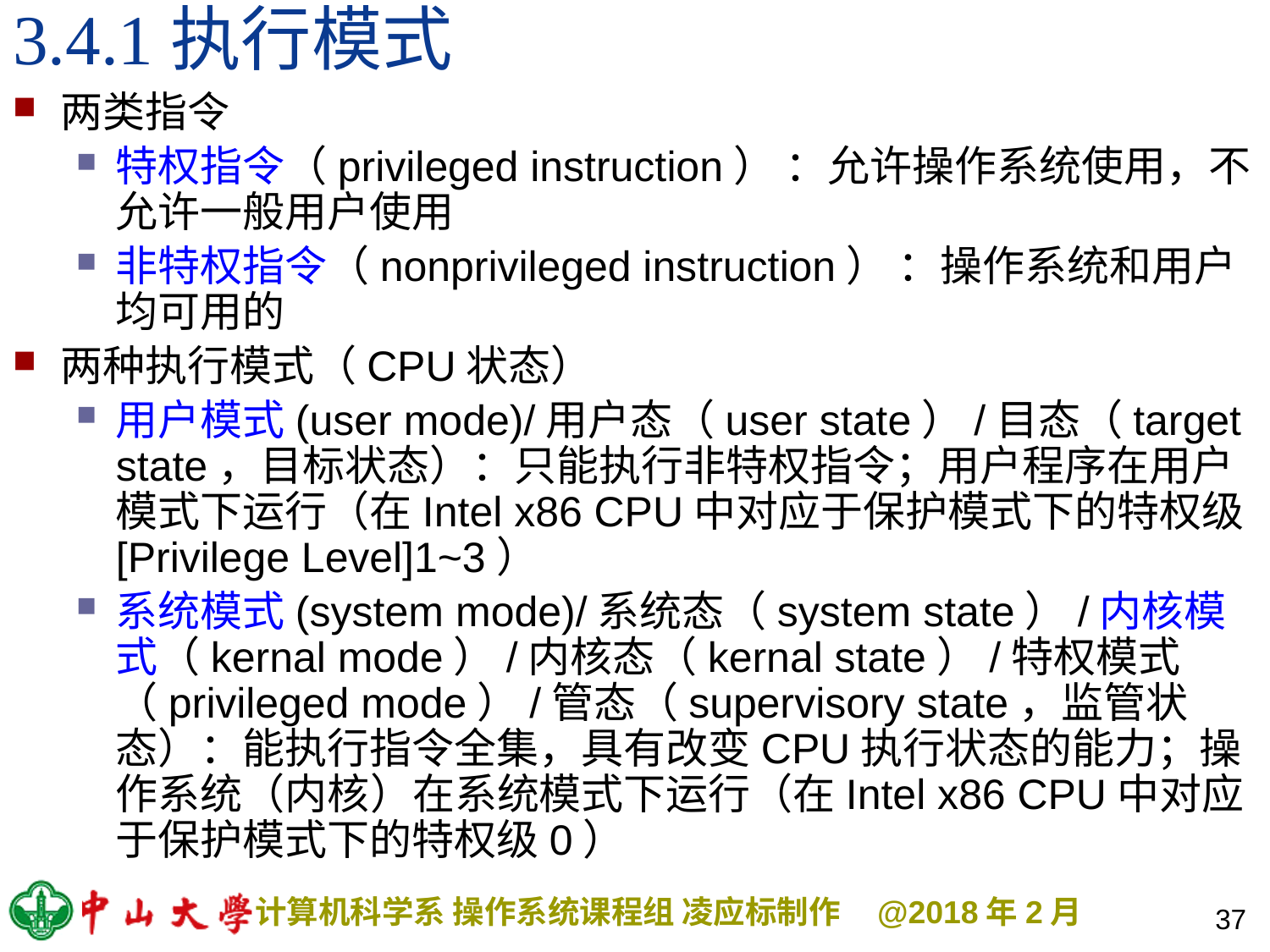

# 3.4.1执行模式
两类指令
特权指令（privileged instruction） ：允许操作系统使用，不允许一般用户使用
非特权指令（nonprivileged instruction） ：操作系统和用户均可用的
两种执行模式（CPU状态）
用户模式(user mode)/用户态（user state）/目态（target state，目标状态）：只能执行非特权指令；用户程序在用户模式下运行（在Intel x86 CPU中对应于保护模式下的特权级[Privilege Level]1~3）
系统模式(system mode)/系统态（system state）/内核模式（kernal mode）/内核态（kernal state）/特权模式（privileged mode）/管态（supervisory state，监管状态）：能执行指令全集，具有改变CPU执行状态的能力；操作系统（内核）在系统模式下运行（在Intel x86 CPU中对应于保护模式下的特权级0）
37